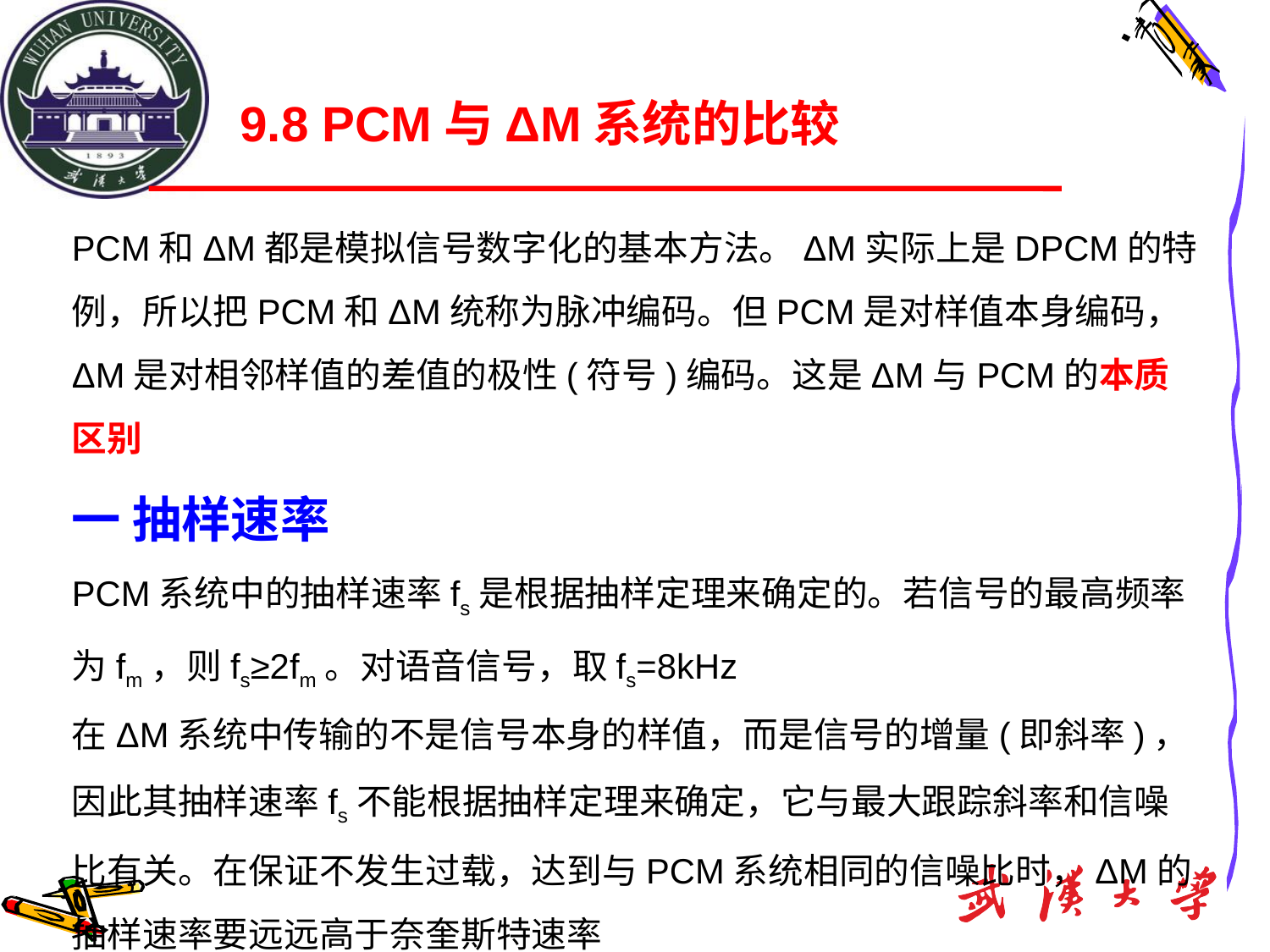

9.8 PCM与ΔM系统的比较
PCM和ΔM都是模拟信号数字化的基本方法。ΔM实际上是DPCM的特例，所以把PCM和ΔM统称为脉冲编码。但PCM是对样值本身编码，ΔM是对相邻样值的差值的极性(符号)编码。这是ΔM与PCM的本质区别
一 抽样速率
PCM系统中的抽样速率fs是根据抽样定理来确定的。若信号的最高频率为fm，则fs≥2fm。对语音信号，取fs=8kHz
在ΔM系统中传输的不是信号本身的样值，而是信号的增量(即斜率)，因此其抽样速率fs不能根据抽样定理来确定，它与最大跟踪斜率和信噪比有关。在保证不发生过载，达到与PCM系统相同的信噪比时，ΔM的抽样速率要远远高于奈奎斯特速率